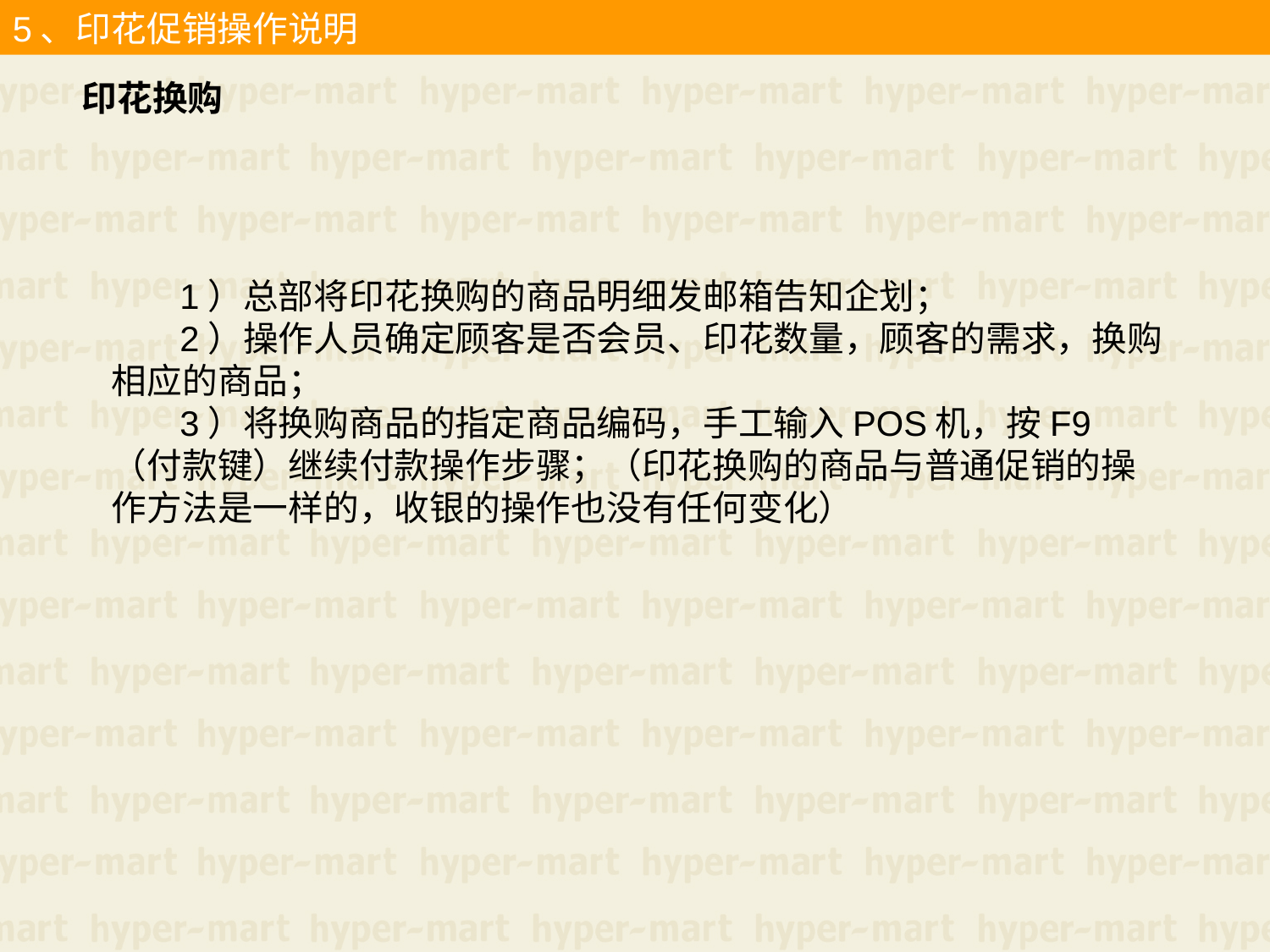

5、印花促销操作说明
印花换购

       1）总部将印花换购的商品明细发邮箱告知企划；
       2）操作人员确定顾客是否会员、印花数量，顾客的需求，换购相应的商品；
       3）将换购商品的指定商品编码，手工输入POS机，按F9（付款键）继续付款操作步骤；（印花换购的商品与普通促销的操作方法是一样的，收银的操作也没有任何变化）